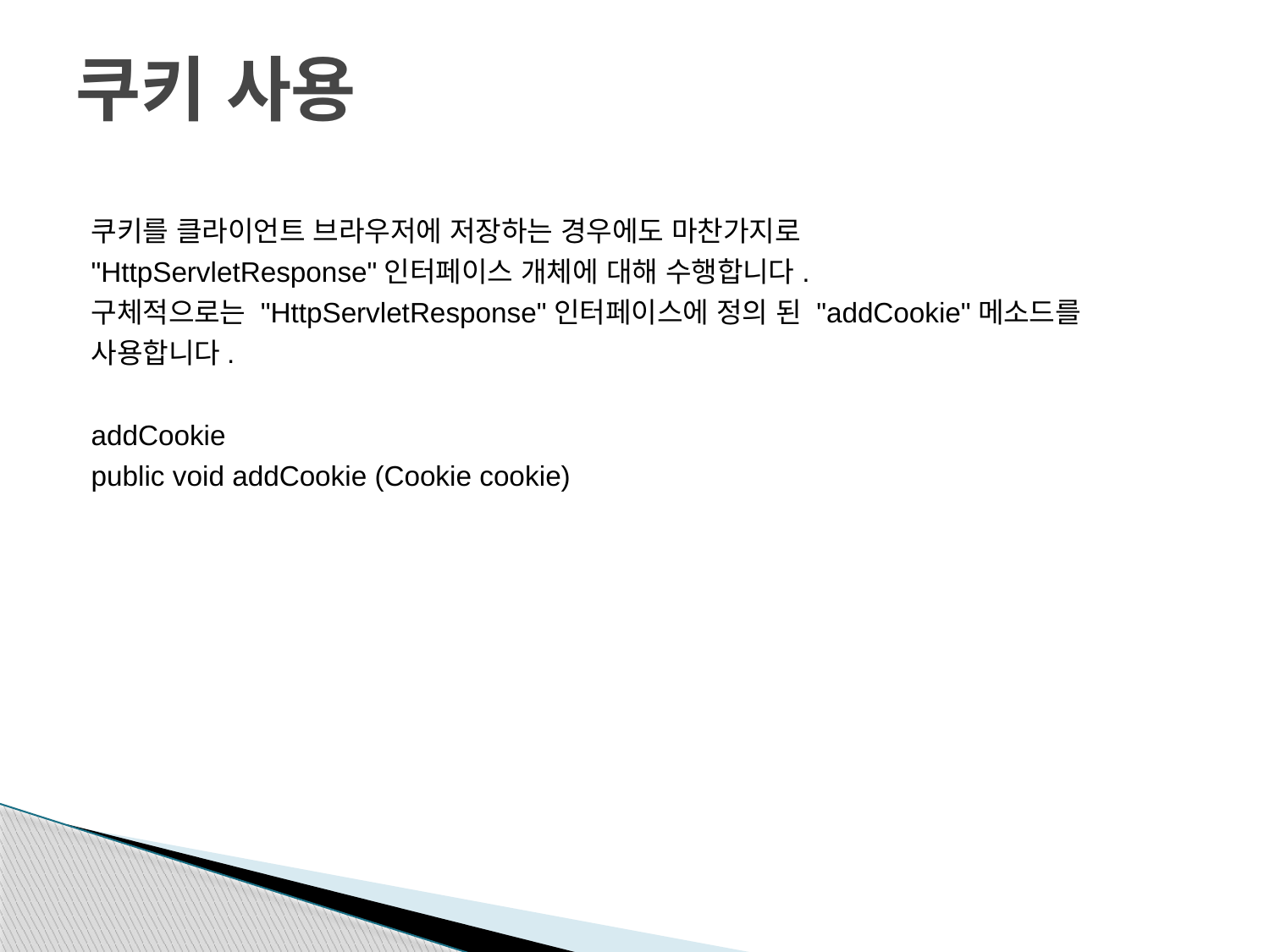

# 쿠키 사용

쿠키를 클라이언트 브라우저에 저장하는 경우에도 마찬가지로
"HttpServletResponse"인터페이스 개체에 대해 수행합니다.
구체적으로는 "HttpServletResponse"인터페이스에 정의 된 "addCookie"메소드를
사용합니다.

addCookie
public void addCookie (Cookie cookie)